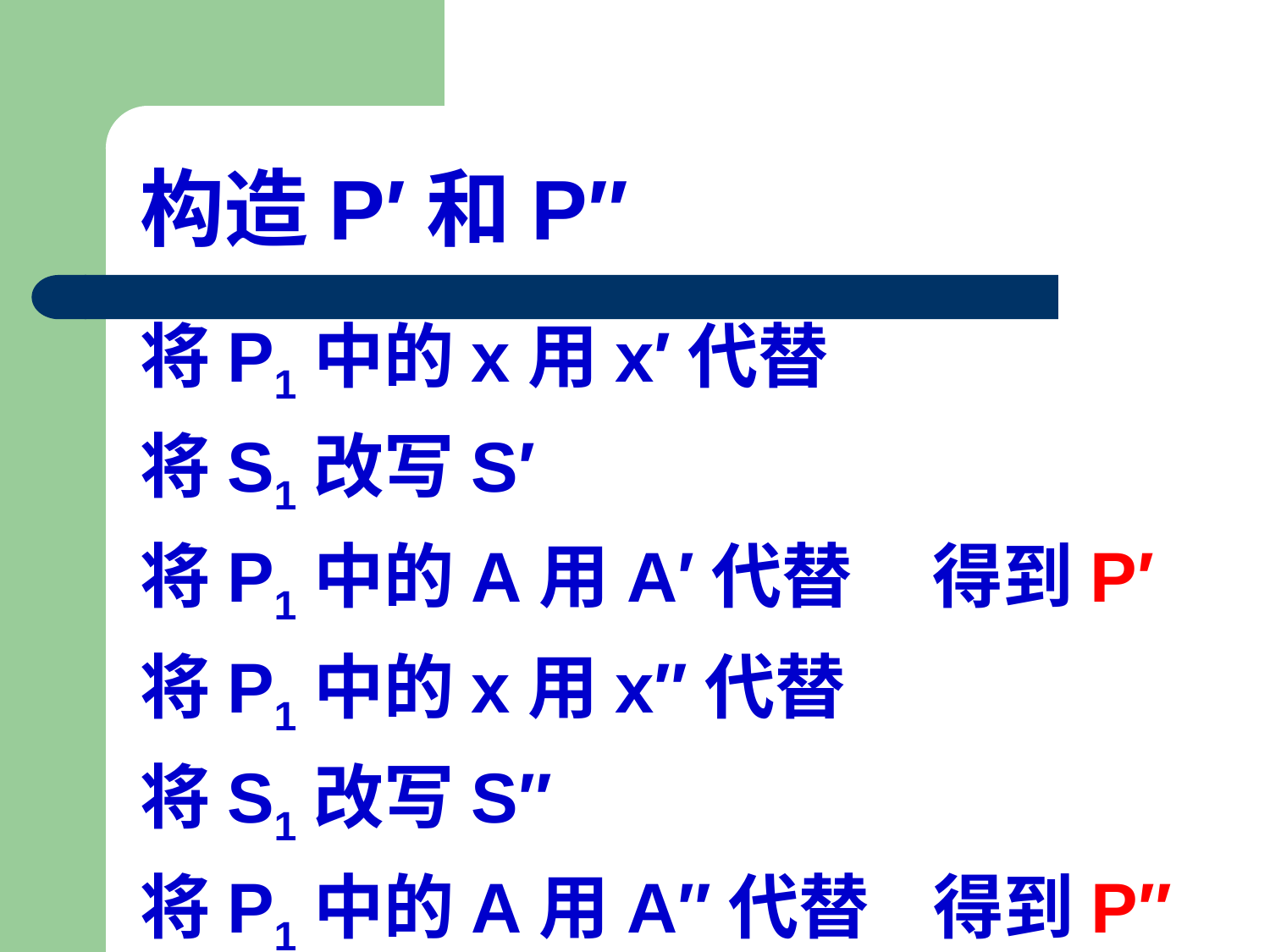

# 构造P′和P″
将P1中的x用x′代替
将S1改写S′
将P1中的A用A′代替     得到P′
将P1中的x用x″代替
将S1改写S″
将P1中的A用A″代替    得到P″